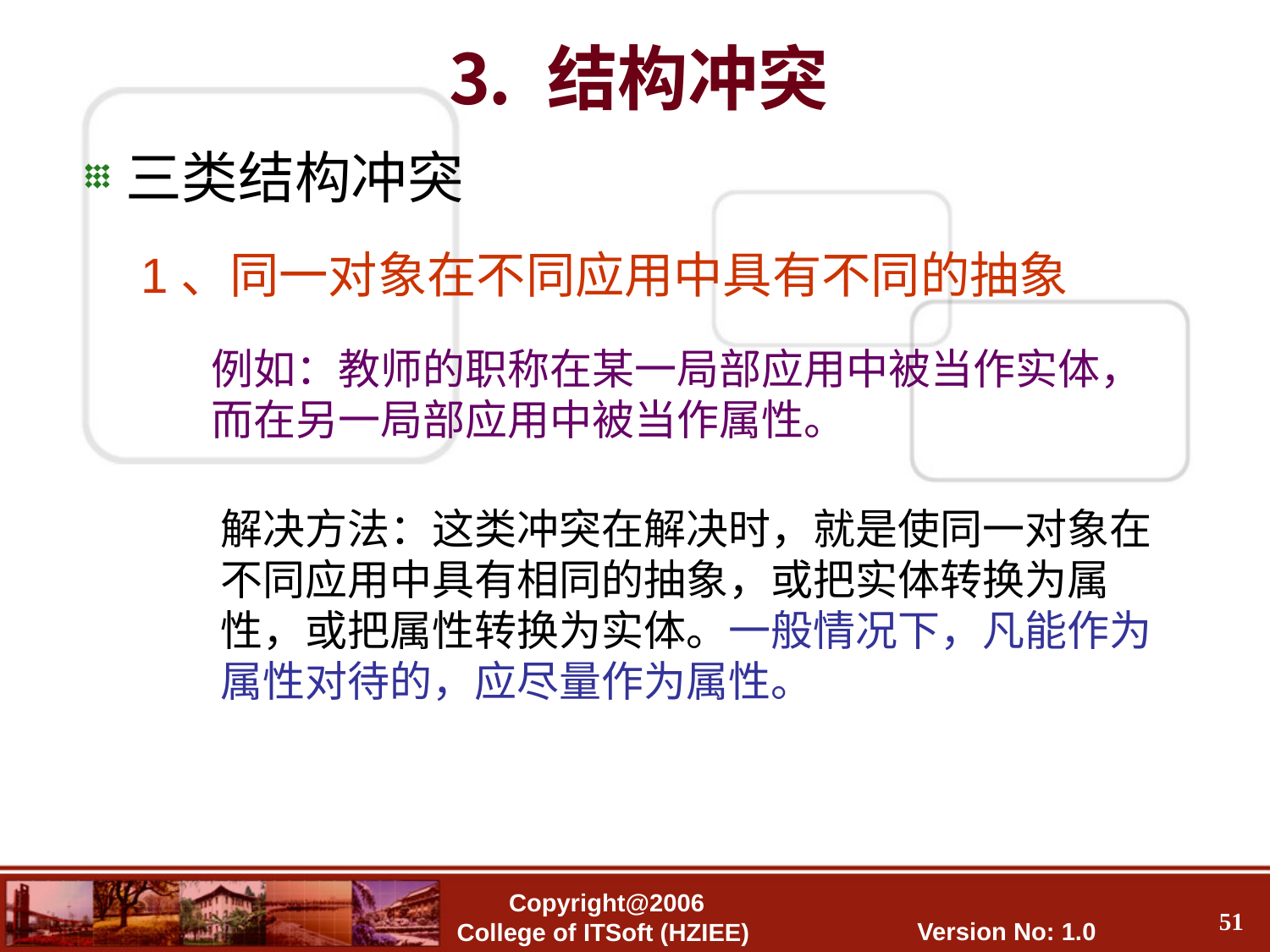

# ⒊ 结构冲突
三类结构冲突
1、同一对象在不同应用中具有不同的抽象
例如：教师的职称在某一局部应用中被当作实体，而在另一局部应用中被当作属性。
解决方法：这类冲突在解决时，就是使同一对象在不同应用中具有相同的抽象，或把实体转换为属性，或把属性转换为实体。一般情况下，凡能作为属性对待的，应尽量作为属性。